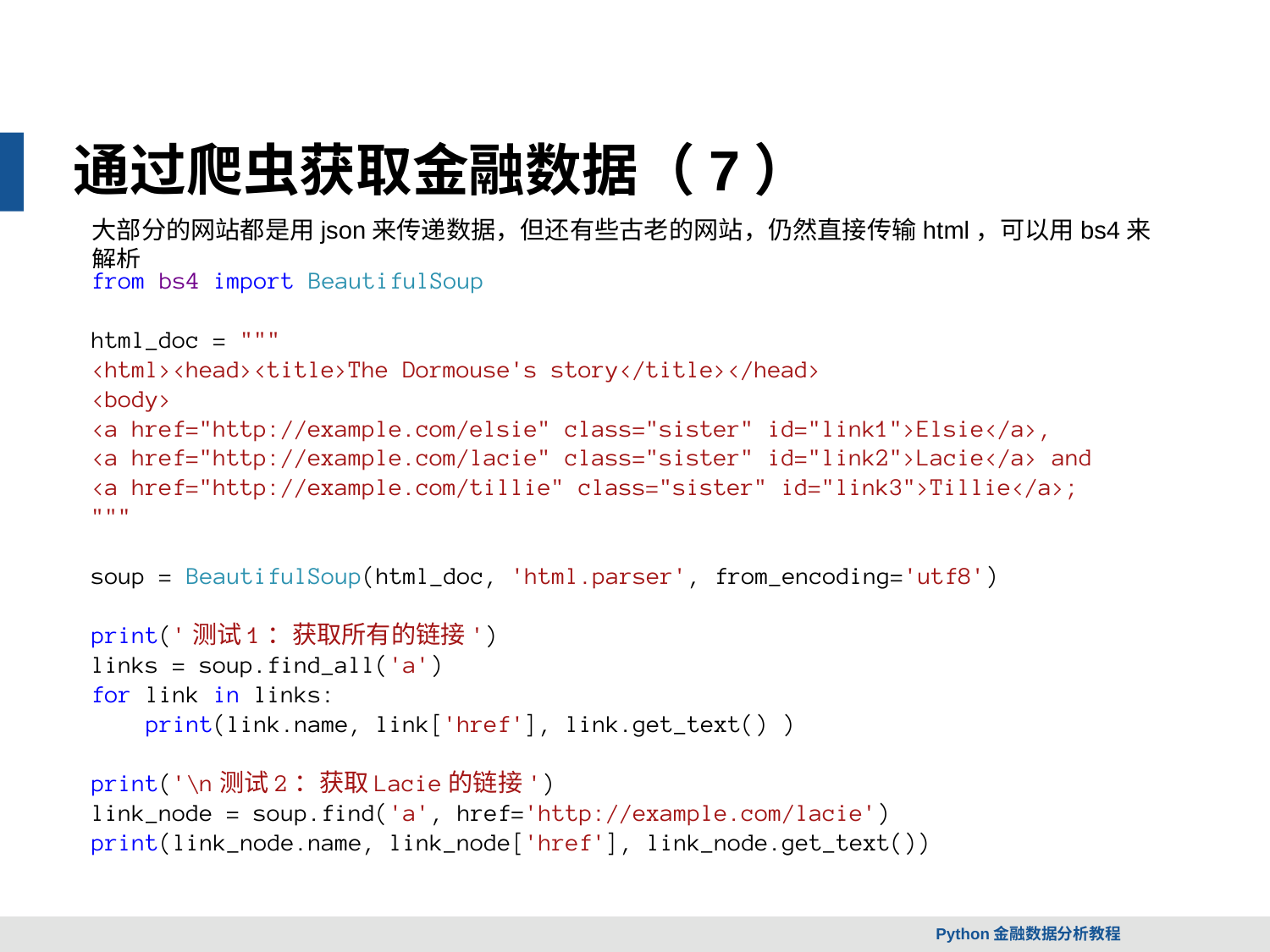

通过爬虫获取金融数据（7）
大部分的网站都是用json来传递数据，但还有些古老的网站，仍然直接传输html，可以用bs4来解析
from bs4 import BeautifulSoup

html_doc = """
<html><head><title>The Dormouse's story</title></head>
<body>
<a href="http://example.com/elsie" class="sister" id="link1">Elsie</a>,
<a href="http://example.com/lacie" class="sister" id="link2">Lacie</a> and
<a href="http://example.com/tillie" class="sister" id="link3">Tillie</a>;
"""

soup = BeautifulSoup(html_doc, 'html.parser', from_encoding='utf8')

print('测试1：获取所有的链接')
links = soup.find_all('a')
for link in links:
    print(link.name, link['href'], link.get_text() )

print('\n测试2：获取Lacie的链接')
link_node = soup.find('a', href='http://example.com/lacie')
print(link_node.name, link_node['href'], link_node.get_text())
Python金融数据分析教程